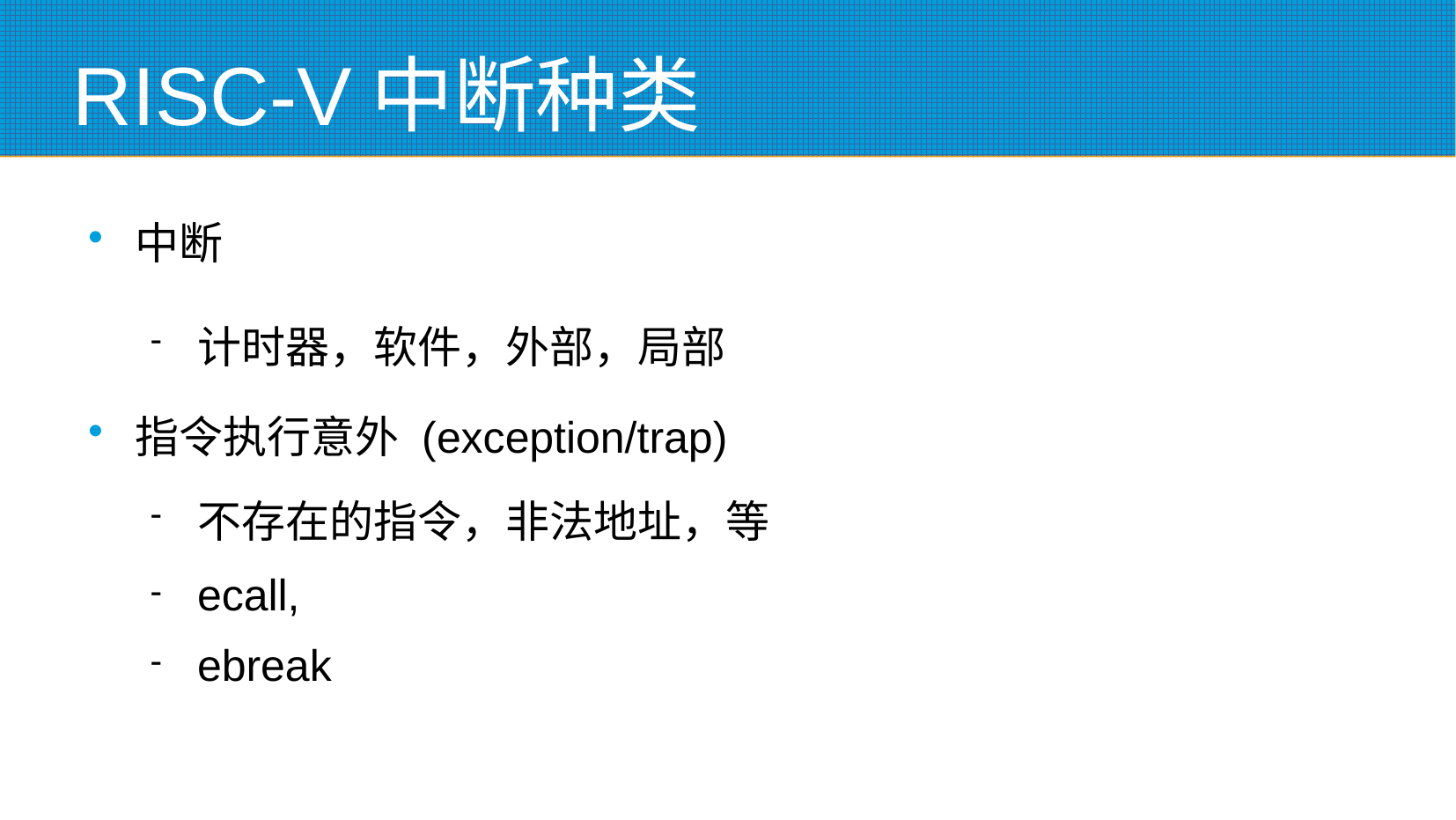

# RISC-V中断种类
中断
计时器，软件，外部，局部
指令执行意外 (exception/trap)
不存在的指令，非法地址，等
ecall,
ebreak